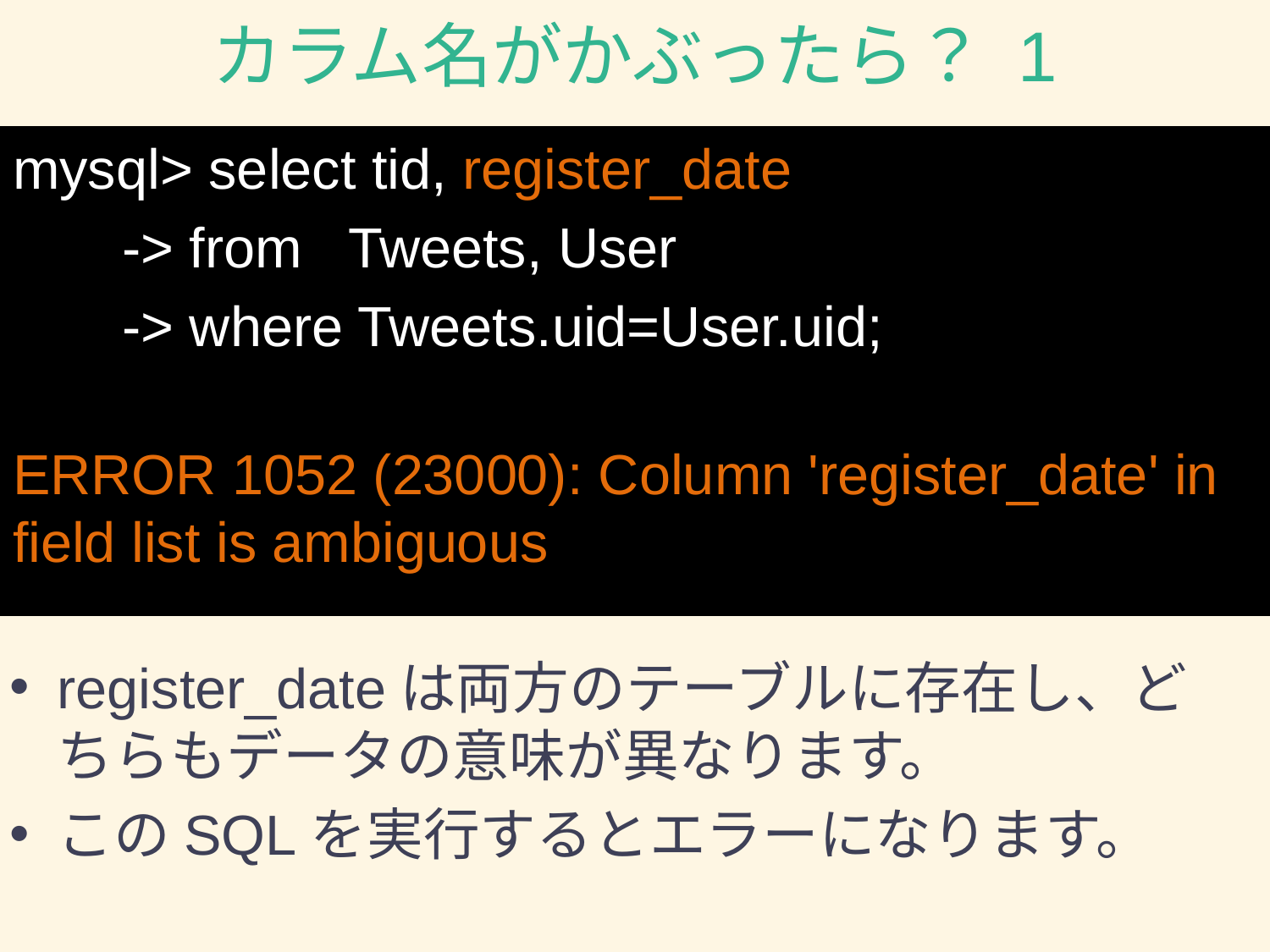

# カラム名がかぶったら？ 1
mysql> select tid, register_date
       -> from   Tweets, User
       -> where Tweets.uid=User.uid;

ERROR 1052 (23000): Column 'register_date' in field list is ambiguous

register_dateは両方のテーブルに存在し、どちらもデータの意味が異なります。
このSQLを実行するとエラーになります。